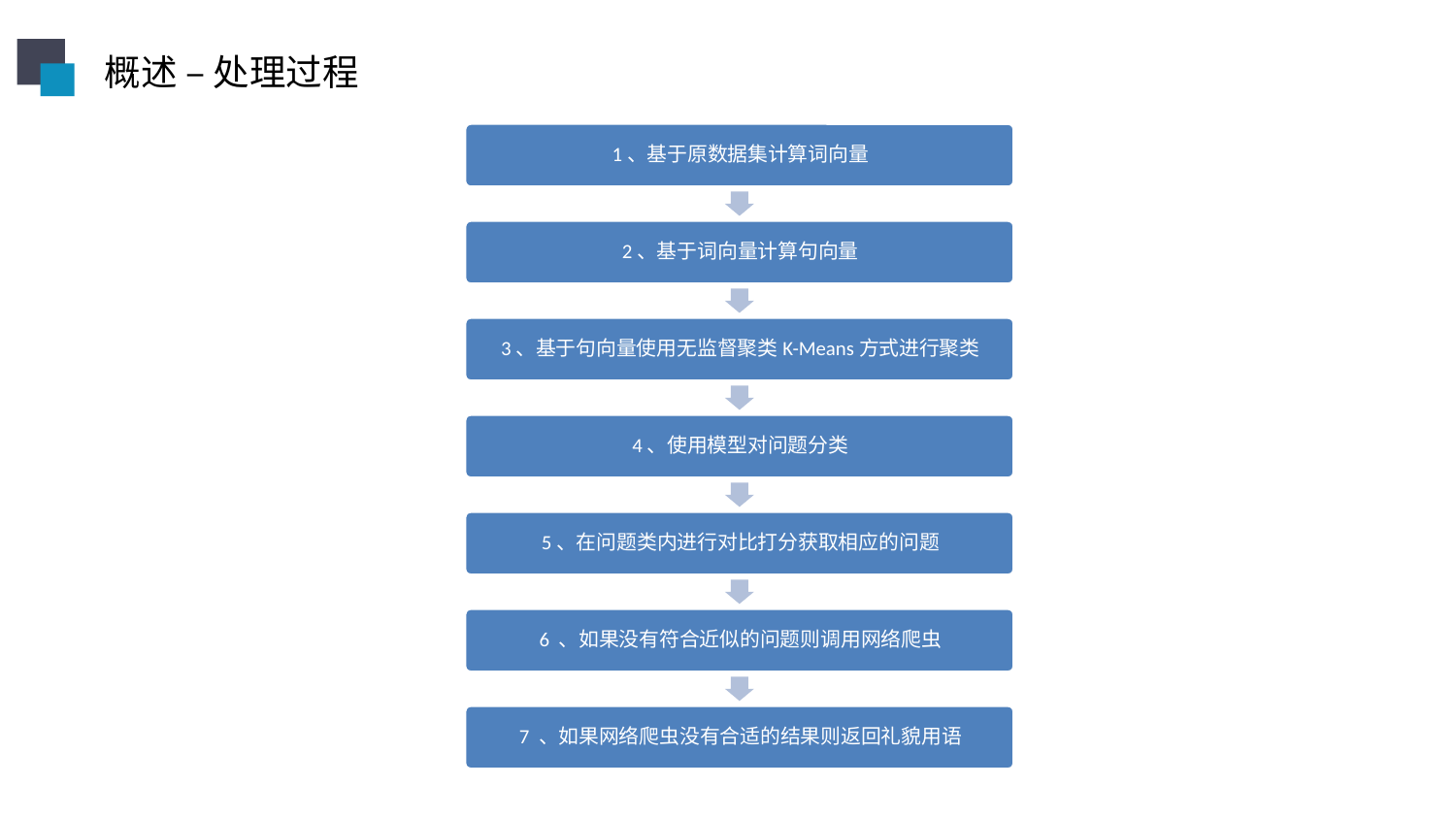

概述 – 处理过程
1、基于原数据集计算词向量

2、基于词向量计算句向量

3、基于句向量使用无监督聚类K-Means方式进行聚类

4、使用模型对问题分类

5、在问题类内进行对比打分获取相应的问题

6 、如果没有符合近似的问题则调用网络爬虫

7 、如果网络爬虫没有合适的结果则返回礼貌用语